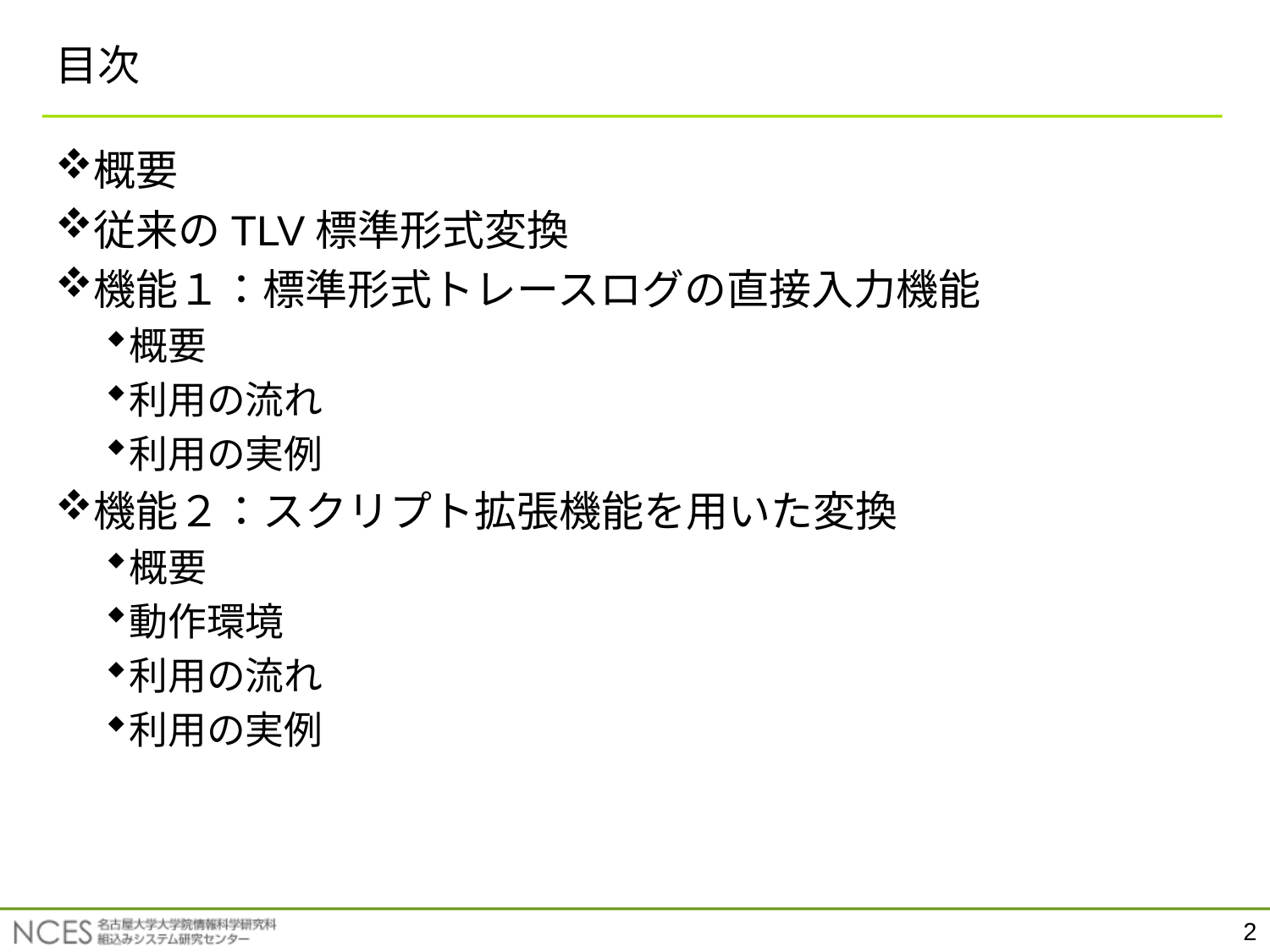

# 目次
概要
従来のTLV標準形式変換
機能１：標準形式トレースログの直接入力機能
概要
利用の流れ
利用の実例
機能２：スクリプト拡張機能を用いた変換
概要
動作環境
利用の流れ
利用の実例

2